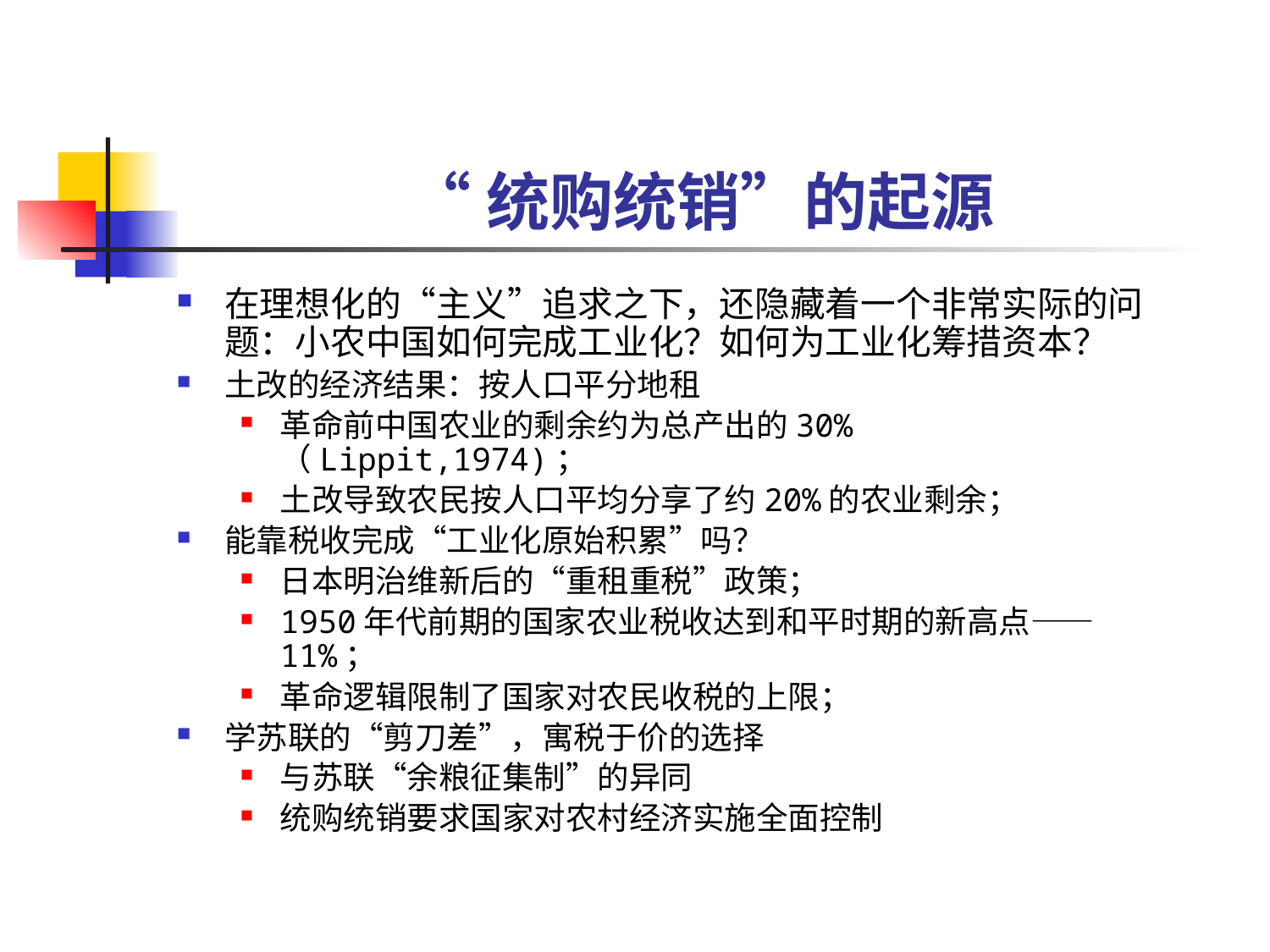

# “统购统销”的起源
在理想化的“主义”追求之下，还隐藏着一个非常实际的问题：小农中国如何完成工业化？如何为工业化筹措资本？
土改的经济结果：按人口平分地租
革命前中国农业的剩余约为总产出的30%（Lippit,1974)；
土改导致农民按人口平均分享了约20%的农业剩余；
能靠税收完成“工业化原始积累”吗？
日本明治维新后的“重租重税”政策；
1950年代前期的国家农业税收达到和平时期的新高点——11%；
革命逻辑限制了国家对农民收税的上限；
学苏联的“剪刀差”，寓税于价的选择
与苏联“余粮征集制”的异同
统购统销要求国家对农村经济实施全面控制